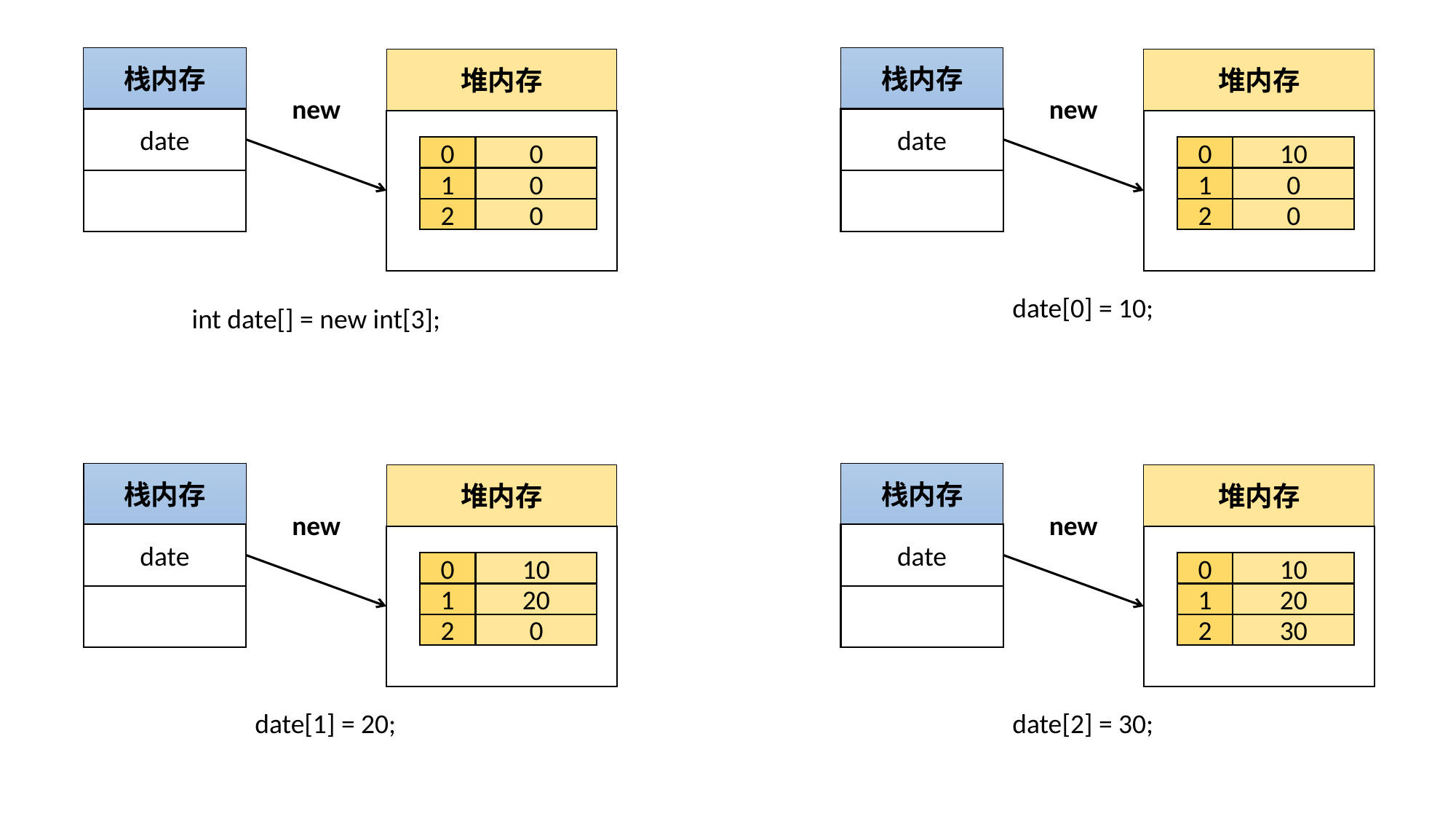

栈内存
栈内存
堆内存
堆内存
new
new
date
date

0
0
0
10
1
0
1
0

2
0
2
0
date[0] = 10;
int date[] = new int[3];
栈内存
栈内存
堆内存
堆内存
new
new
date
date

0
10
0
10
1
20
1
20

2
0
2
30
date[1] = 20;
date[2] = 30;